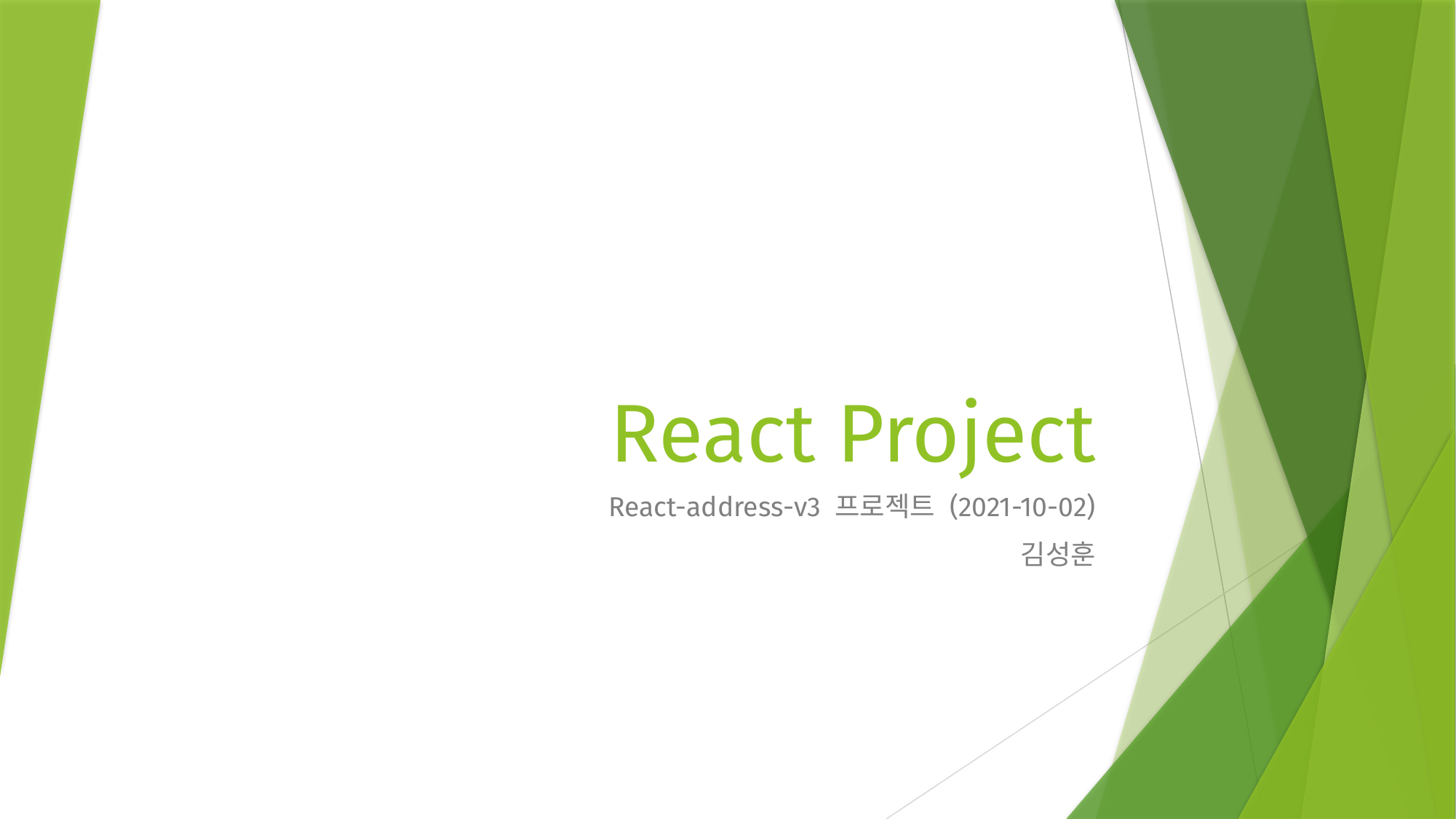

# React Project
React-address-v3 프로젝트 (2021-10-02)
김성훈